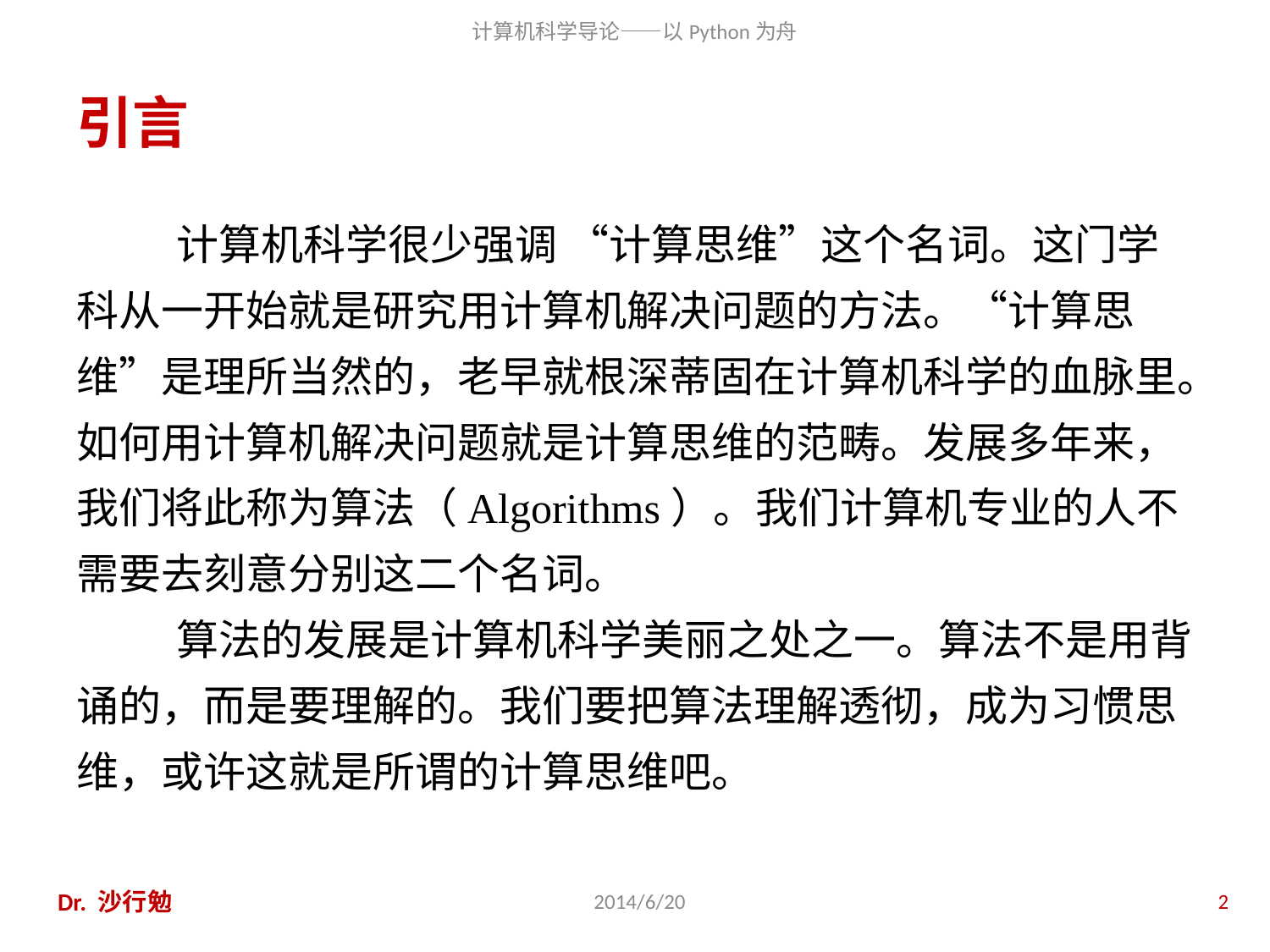

# 引言
计算机科学很少强调 “计算思维”这个名词。这门学科从一开始就是研究用计算机解决问题的方法。“计算思维”是理所当然的，老早就根深蒂固在计算机科学的血脉里。如何用计算机解决问题就是计算思维的范畴。发展多年来，我们将此称为算法（Algorithms）。我们计算机专业的人不需要去刻意分别这二个名词。
算法的发展是计算机科学美丽之处之一。算法不是用背诵的，而是要理解的。我们要把算法理解透彻，成为习惯思维，或许这就是所谓的计算思维吧。
Dr. 沙行勉
2014/6/20
2